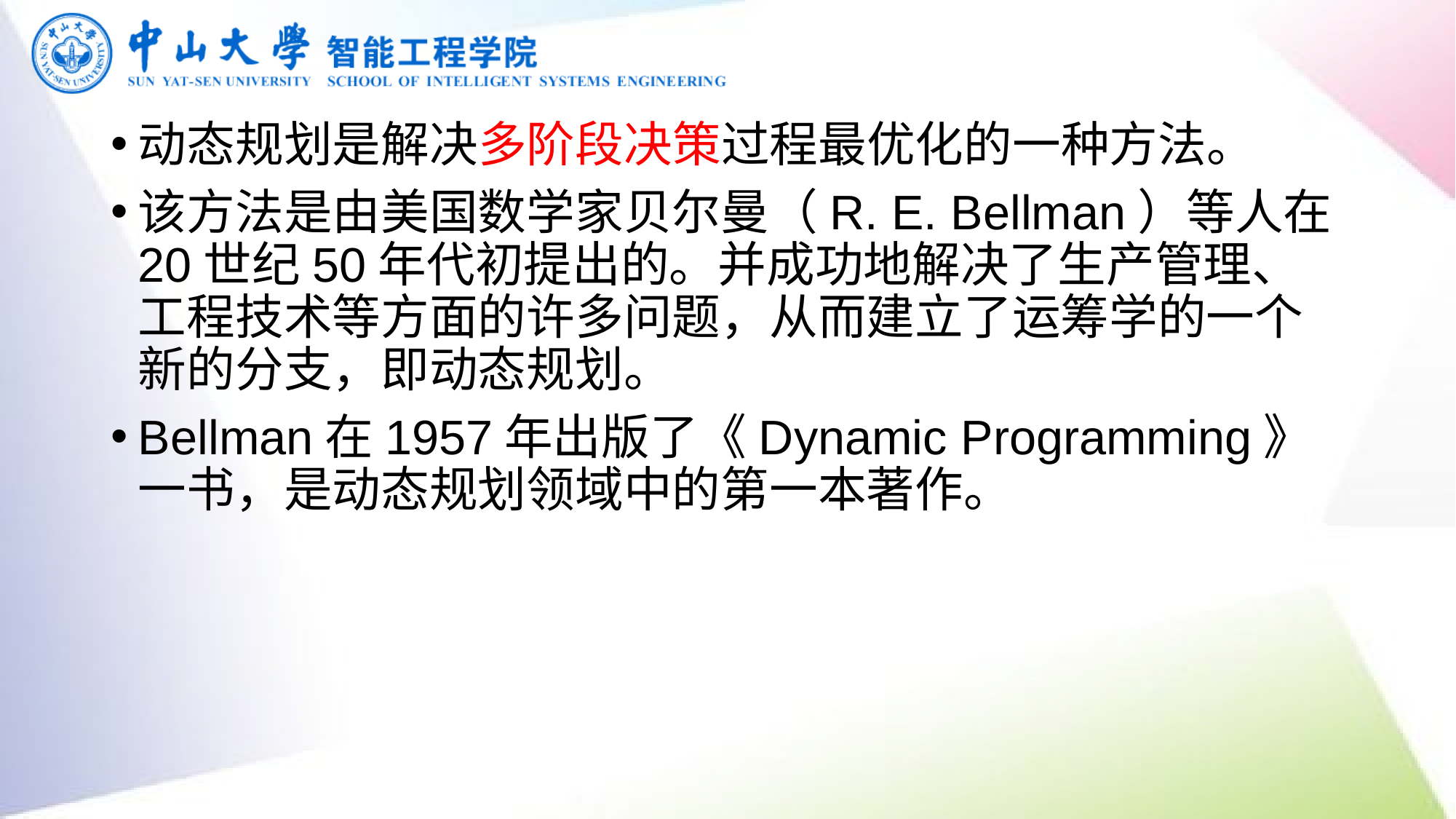

动态规划是解决多阶段决策过程最优化的一种方法。
该方法是由美国数学家贝尔曼（R. E. Bellman）等人在20世纪50年代初提出的。并成功地解决了生产管理、工程技术等方面的许多问题，从而建立了运筹学的一个新的分支，即动态规划。
Bellman在1957年出版了《Dynamic Programming》一书，是动态规划领域中的第一本著作。